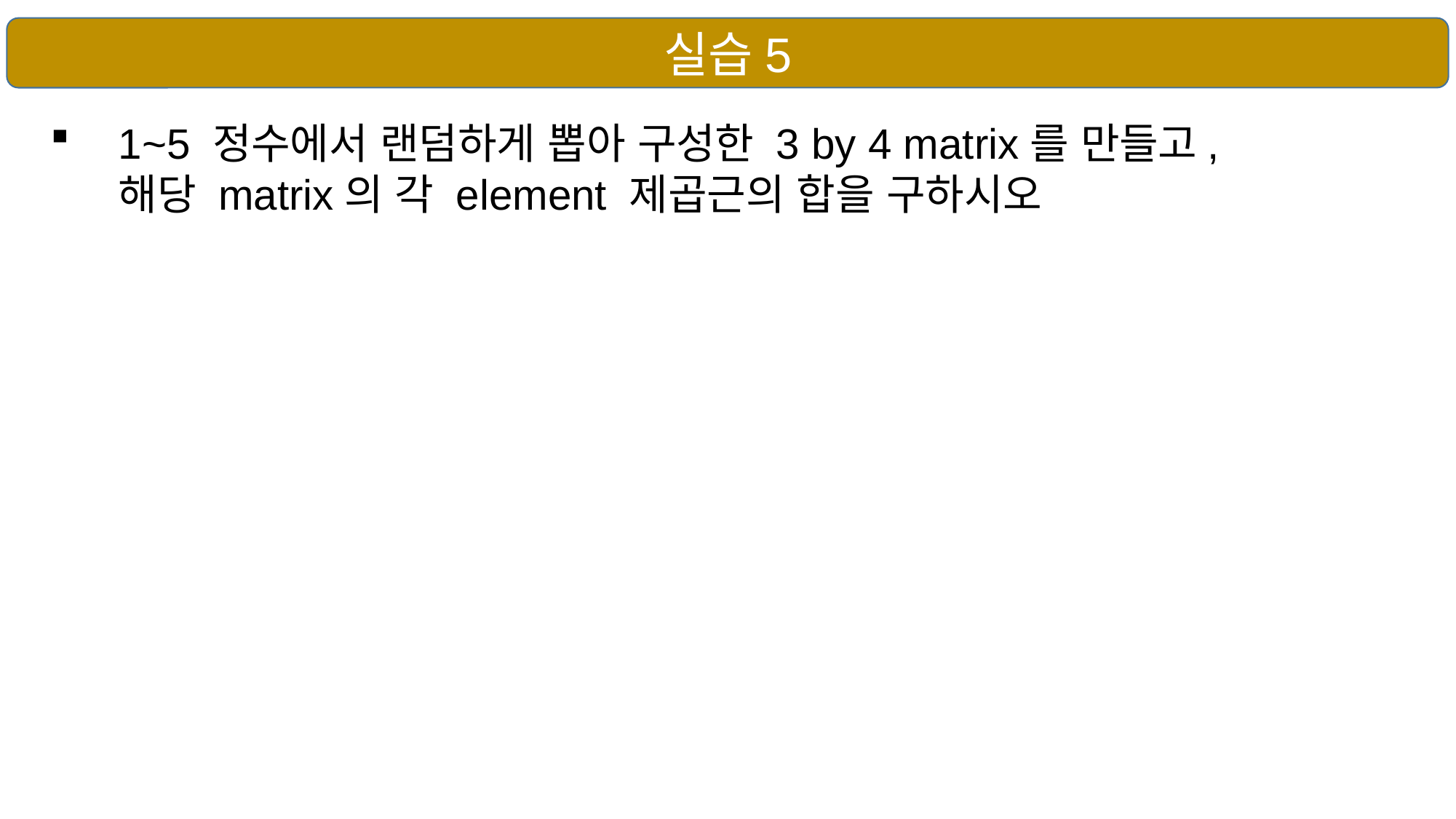

실습5
1~5 정수에서 랜덤하게 뽑아 구성한 3 by 4 matrix를 만들고,
해당 matrix의 각 element 제곱근의 합을 구하시오